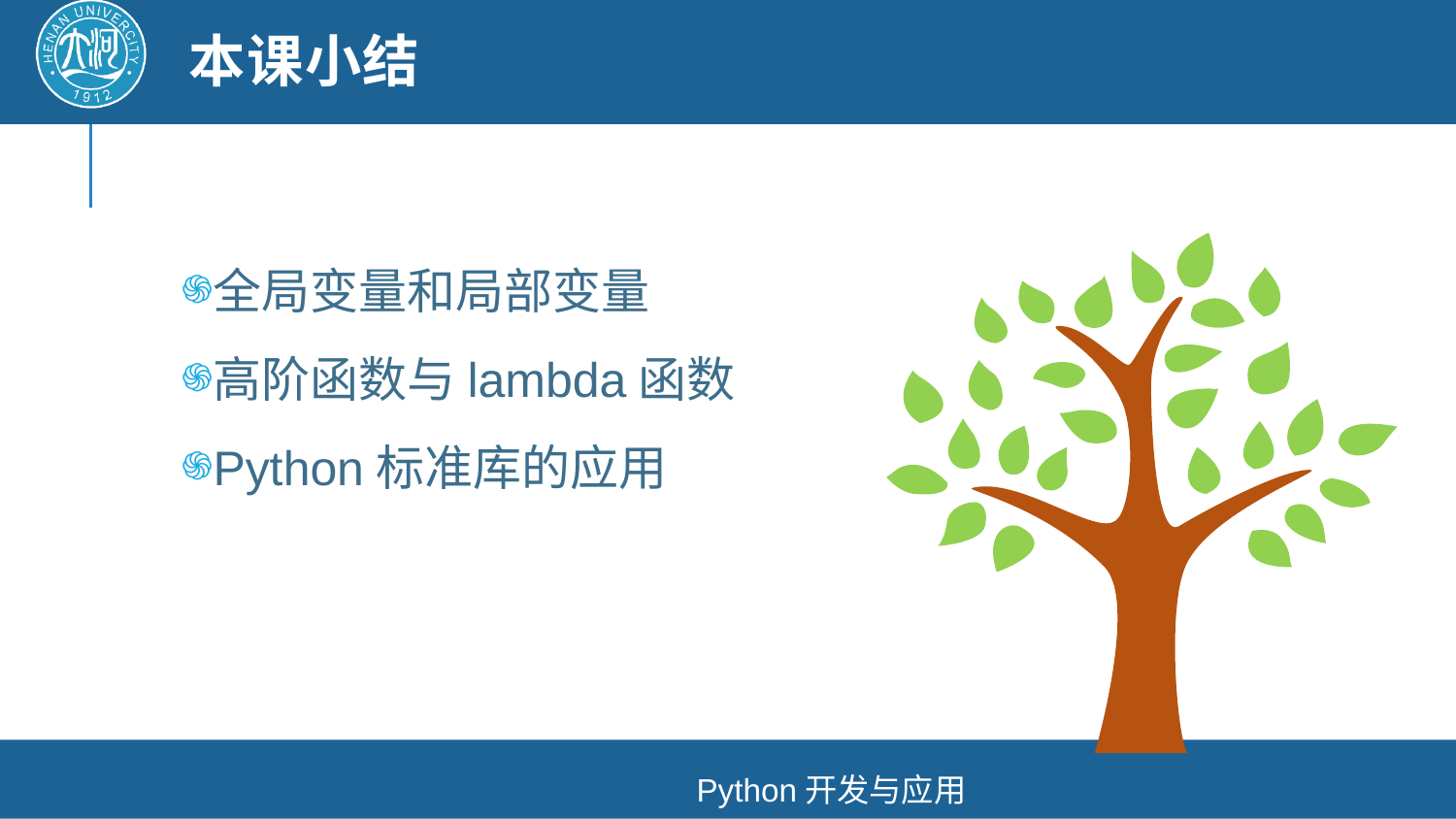

# 本课小结

全局变量和局部变量
高阶函数与lambda函数
Python标准库的应用

Python开发与应用
58